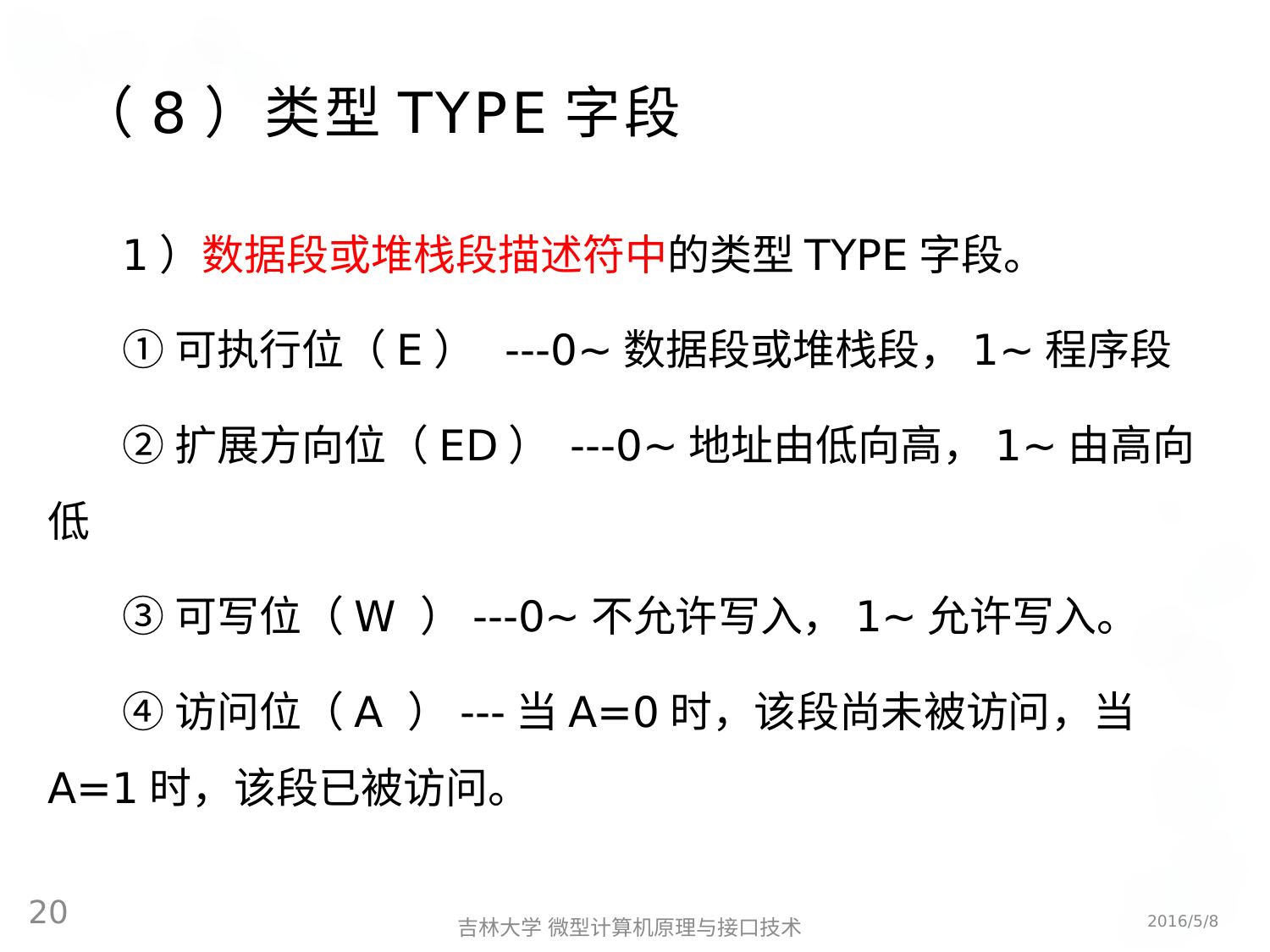

# （8）类型TYPE字段
1）数据段或堆栈段描述符中的类型TYPE字段。
①可执行位（E）  ---0~数据段或堆栈段，1~程序段
②扩展方向位（ED） ---0~地址由低向高，1~由高向低
③可写位（W ）---0~不允许写入，1~允许写入。
④访问位（A ）---当A=0时，该段尚未被访问，当A=1时，该段已被访问。
20
2016/5/8
吉林大学 微型计算机原理与接口技术